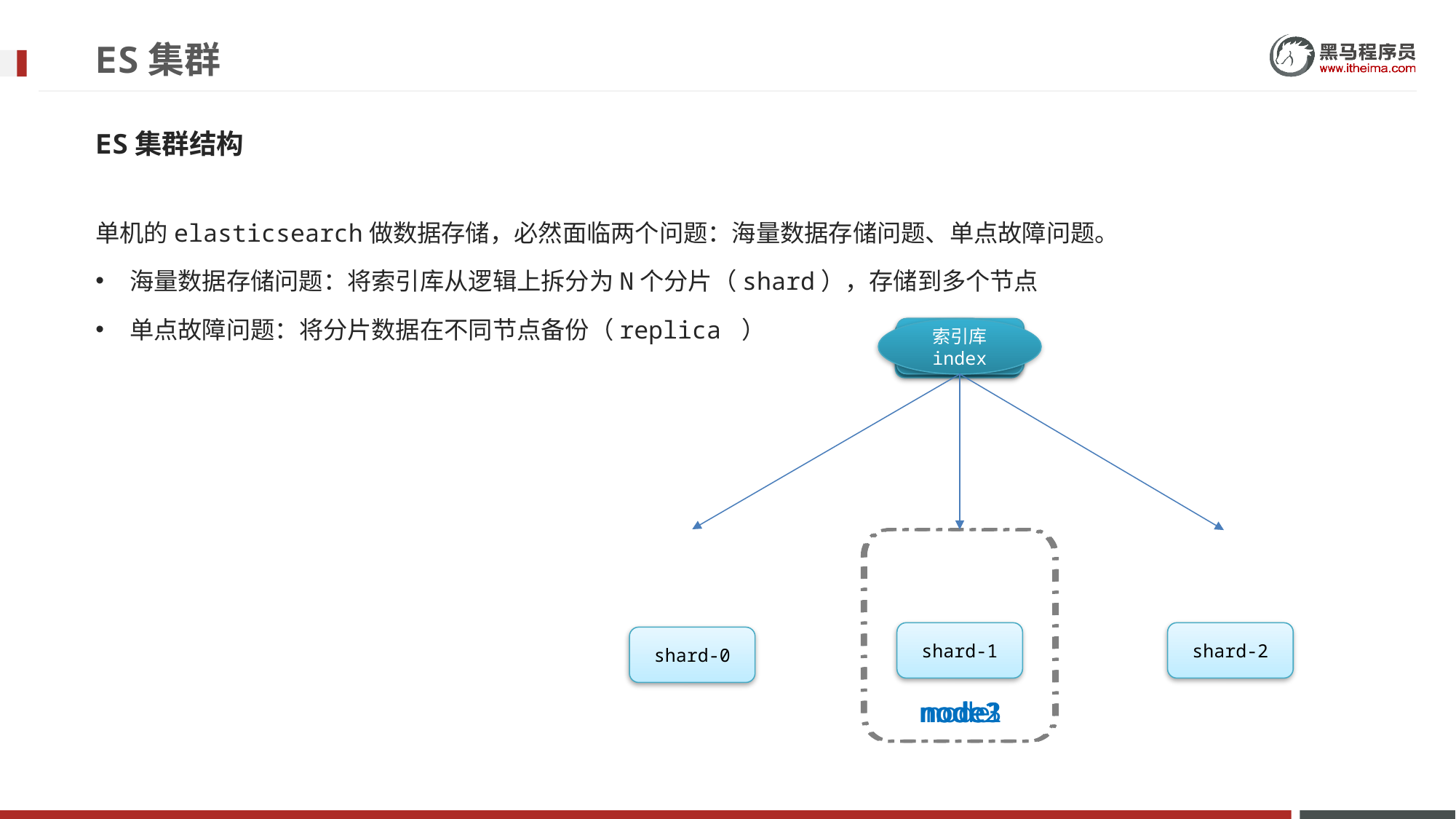

# ES集群
ES集群结构
单机的elasticsearch做数据存储，必然面临两个问题：海量数据存储问题、单点故障问题。
海量数据存储问题：将索引库从逻辑上拆分为N个分片（shard），存储到多个节点
单点故障问题：将分片数据在不同节点备份（replica ）
shard-0
shard-1
索引库
index
shard-2
node2
node3
node1
node
shard-2
shard-1
shard-0